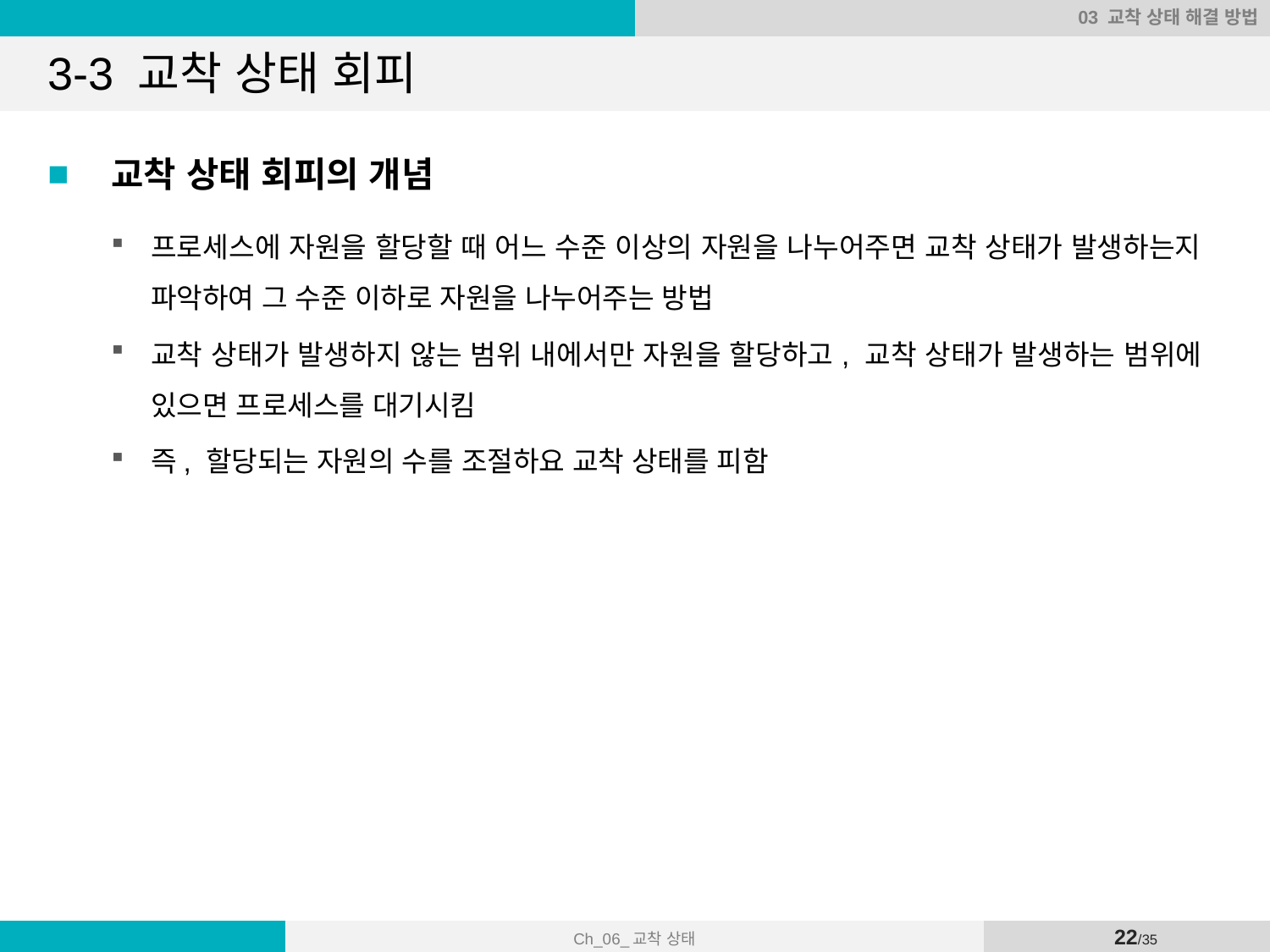

03 교착 상태 해결 방법
# 3-3 교착 상태 회피
교착 상태 회피의 개념

프로세스에 자원을 할당할 때 어느 수준 이상의 자원을 나누어주면 교착 상태가 발생하는지 파악하여 그 수준 이하로 자원을 나누어주는 방법
교착 상태가 발생하지 않는 범위 내에서만 자원을 할당하고, 교착 상태가 발생하는 범위에 있으면 프로세스를 대기시킴
즉, 할당되는 자원의 수를 조절하요 교착 상태를 피함